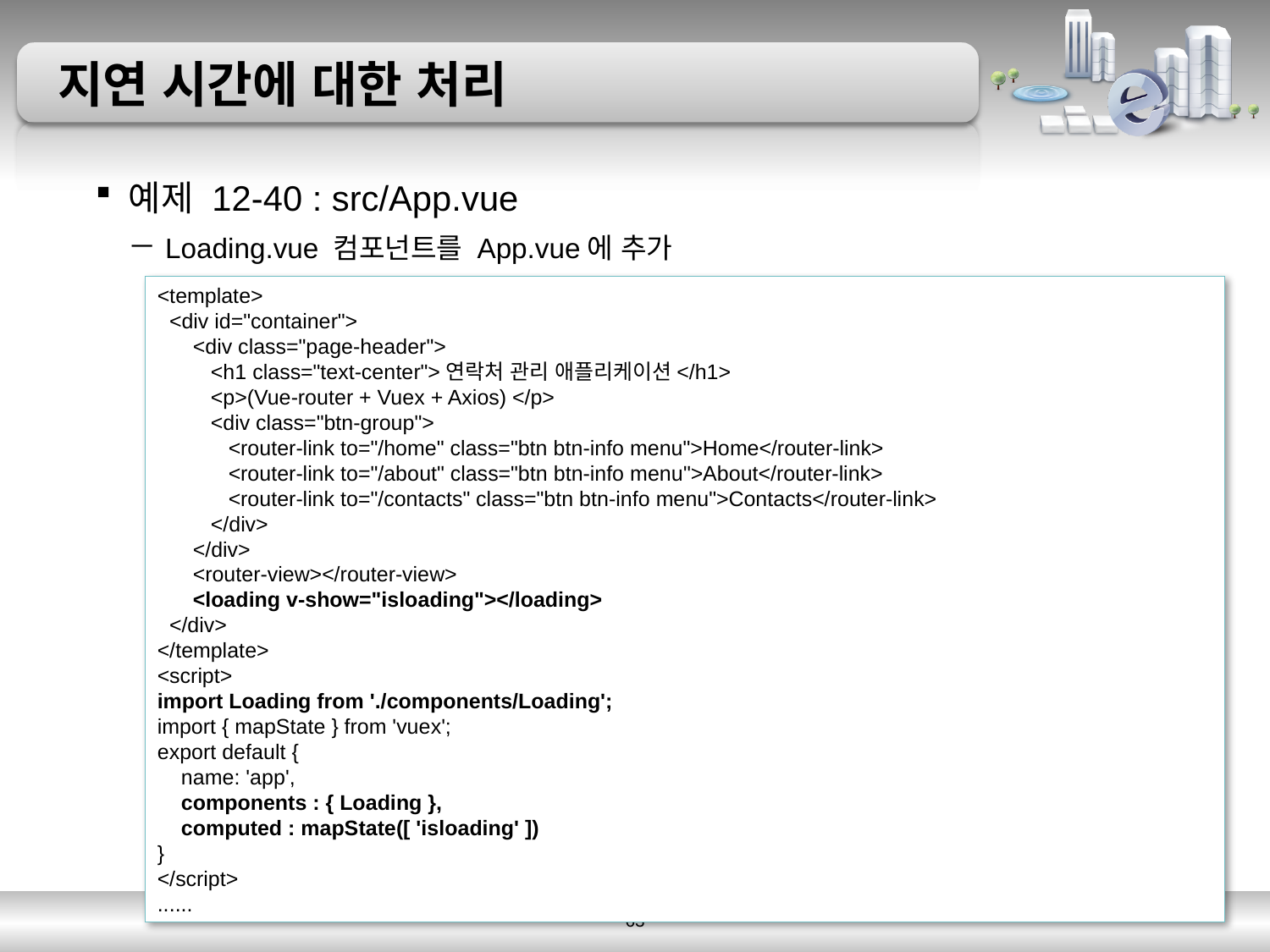

# 지연 시간에 대한 처리
예제 12-40 : src/App.vue
Loading.vue 컴포넌트를 App.vue에 추가
<template>
  <div id="container">
      <div class="page-header">
         <h1 class="text-center">연락처 관리 애플리케이션</h1>
         <p>(Vue-router + Vuex + Axios) </p>
         <div class="btn-group">
            <router-link to="/home" class="btn btn-info menu">Home</router-link>
            <router-link to="/about" class="btn btn-info menu">About</router-link>
            <router-link to="/contacts" class="btn btn-info menu">Contacts</router-link>
         </div>
      </div>
      <router-view></router-view>
      <loading v-show="isloading"></loading>
  </div>
</template>
<script>
import Loading from './components/Loading';
import { mapState } from 'vuex';
export default {
    name: 'app',
    components : { Loading },
    computed : mapState([ 'isloading' ])
}
</script>
......